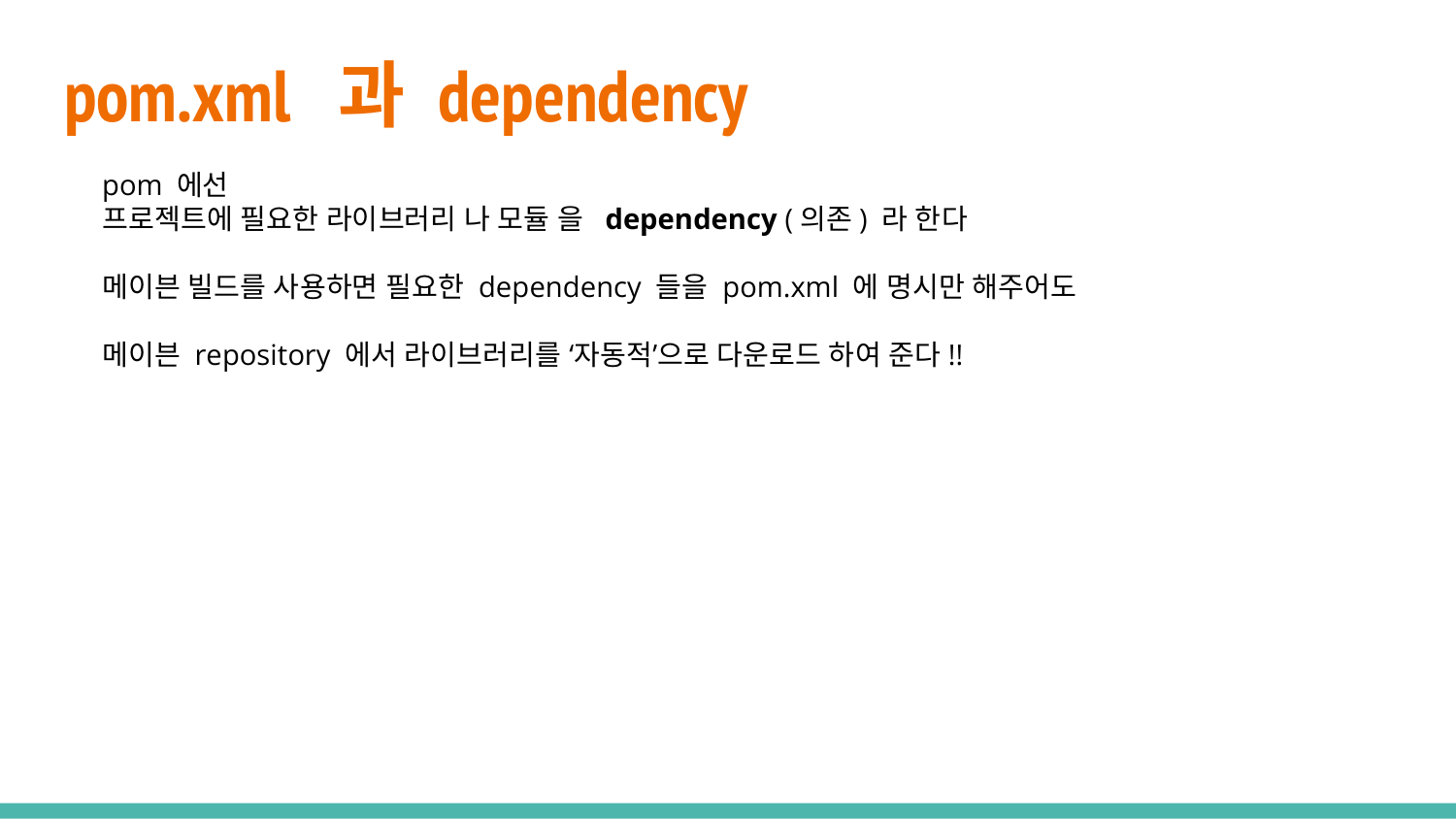

# pom.xml  과 dependency
pom 에선
프로젝트에 필요한 라이브러리 나 모듈 을  dependency (의존) 라 한다

메이븐 빌드를 사용하면 필요한 dependency 들을 pom.xml 에 명시만 해주어도

메이븐 repository 에서 라이브러리를 ‘자동적’으로 다운로드 하여 준다!!